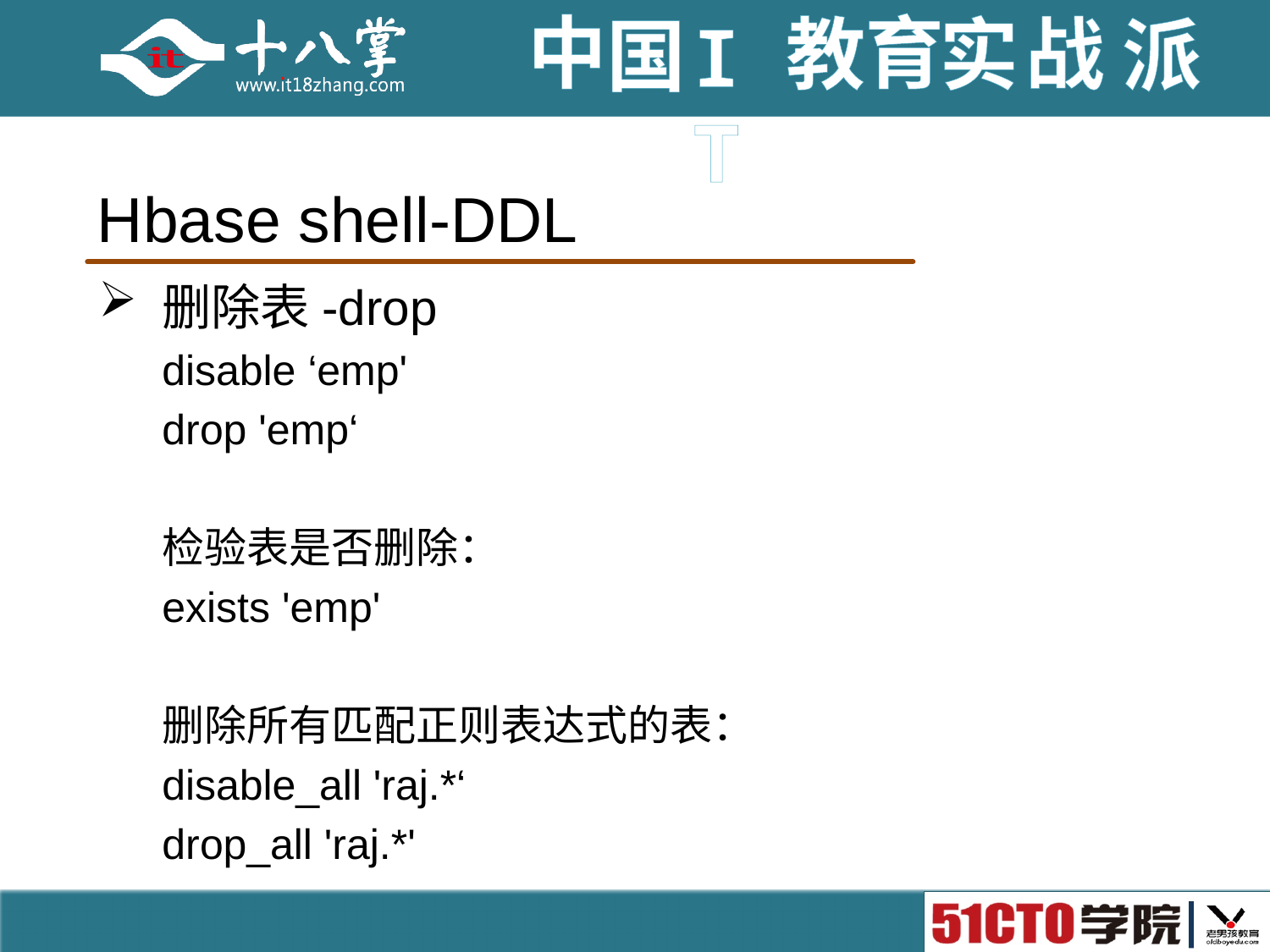

# Hbase shell-DDL
删除表-drop
disable ‘emp'
drop 'emp‘

检验表是否删除：
exists 'emp'

删除所有匹配正则表达式的表：
disable_all 'raj.*‘
drop_all 'raj.*'